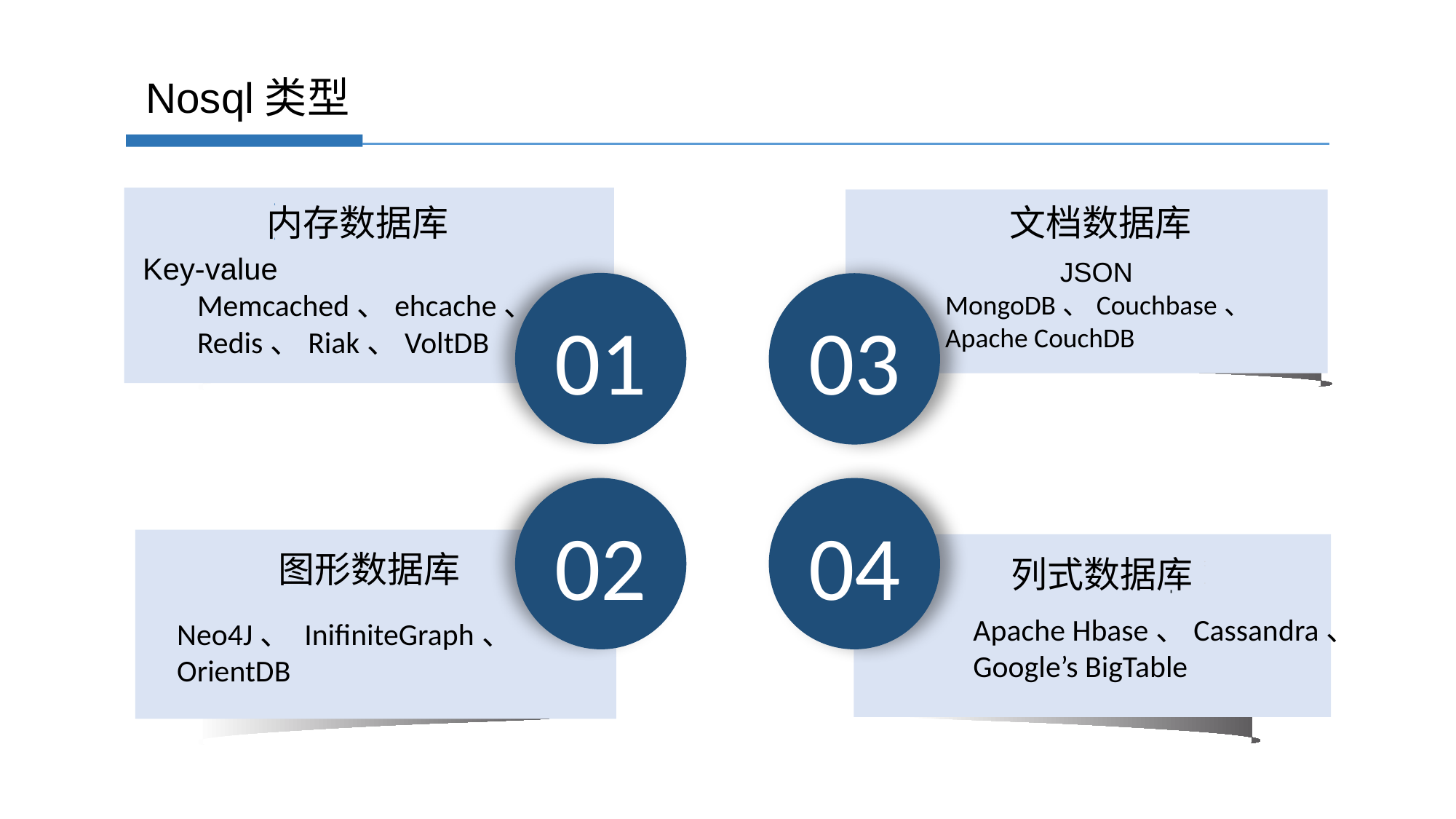

Nosql类型

内存数据库
Key-value
Memcached、ehcache、
Redis、Riak、VoltDB

01

文档数据库
JSON
MongoDB、Couchbase、
Apache CouchDB

03
02

图形数据库
Neo4J、 InifiniteGraph、OrientDB

04

列式数据库
Apache Hbase、Cassandra、Google’s BigTable